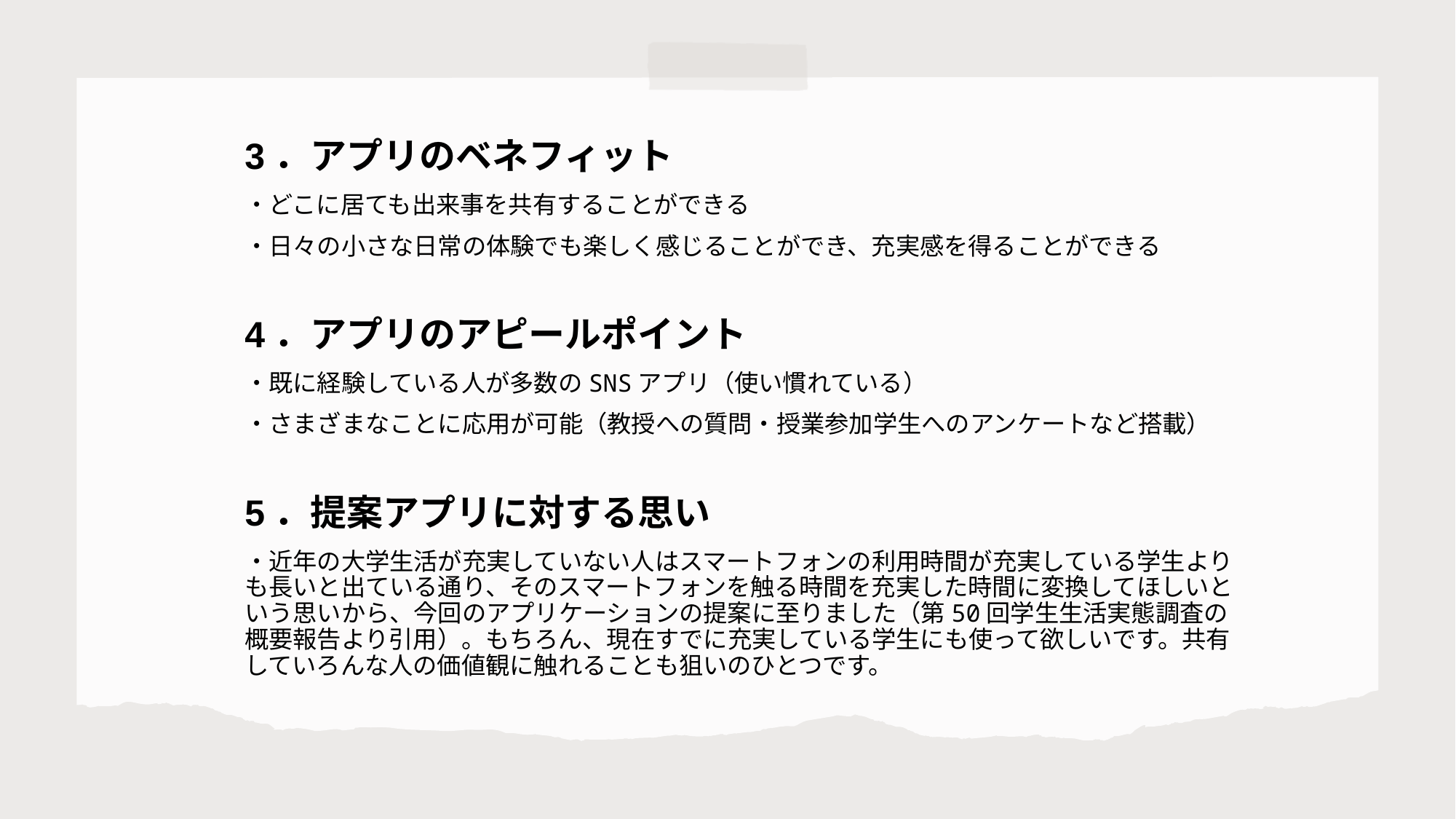

3．アプリのベネフィット
・どこに居ても出来事を共有することができる
・日々の小さな日常の体験でも楽しく感じることができ、充実感を得ることができる

4．アプリのアピールポイント
・既に経験している人が多数のSNSアプリ（使い慣れている）
・さまざまなことに応用が可能（教授への質問・授業参加学生へのアンケートなど搭載）

5．提案アプリに対する思い
・近年の大学生活が充実していない人はスマートフォンの利用時間が充実している学生よりも長いと出ている通り、そのスマートフォンを触る時間を充実した時間に変換してほしいという思いから、今回のアプリケーションの提案に至りました（第50回学生生活実態調査の概要報告より引用）。もちろん、現在すでに充実している学生にも使って欲しいです。共有していろんな人の価値観に触れることも狙いのひとつです。